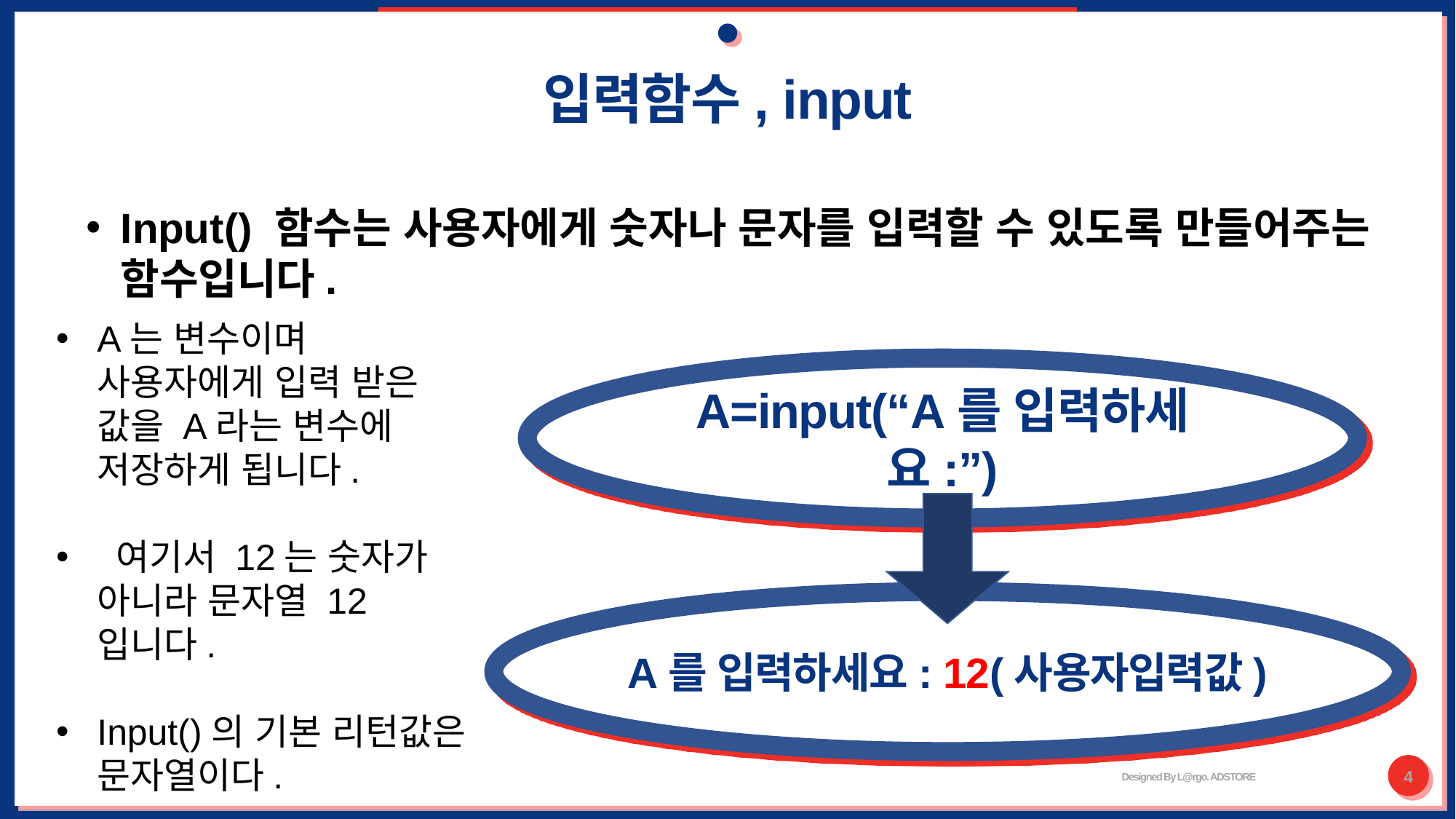

# 입력함수, input

Input() 함수는 사용자에게 숫자나 문자를 입력할 수 있도록 만들어주는 함수입니다.

A는 변수이며 사용자에게 입력 받은 값을 A라는 변수에 저장하게 됩니다.

 여기서 12는 숫자가 아니라 문자열 12입니다.

Input()의 기본 리턴값은 문자열이다.
A=input(“A를 입력하세요:”)

A를 입력하세요: 12(사용자입력값)
Designed By L@rgo. ADSTORE
4